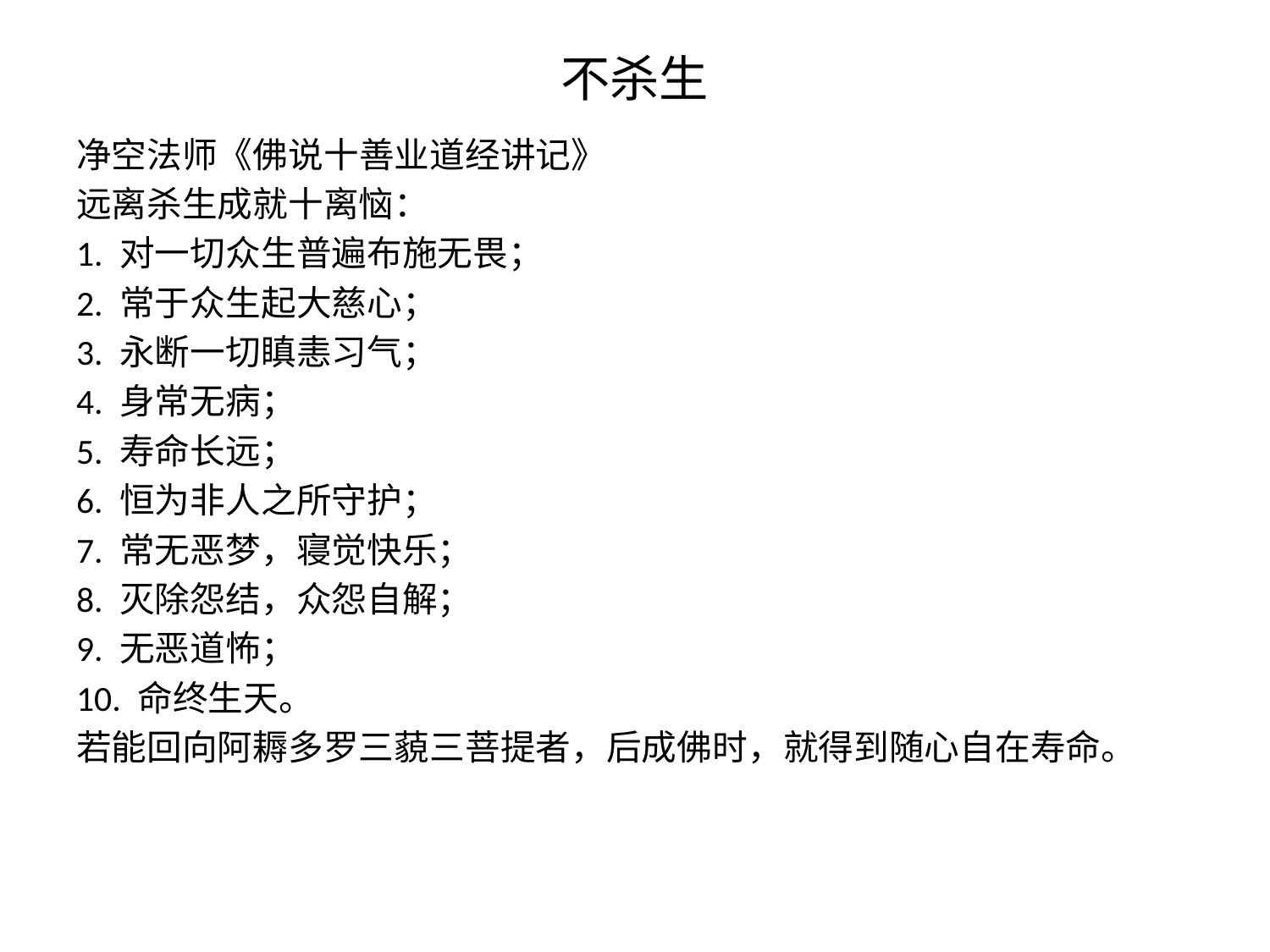

# 不杀生
净空法师《佛说十善业道经讲记》
远离杀生成就十离恼：
1. 对一切众生普遍布施无畏；
2. 常于众生起大慈心；
3. 永断一切瞋恚习气；​
4. 身常无病；
5. 寿命长远；
6. 恒为非人之所守护；​
7. 常无恶梦，寝觉快乐；
8. 灭除怨结，众怨自解；​
9. 无恶道怖；
10. 命终生天。
若能回向阿耨多罗三藐三菩提者，后成佛时，就得到随心自在寿命。